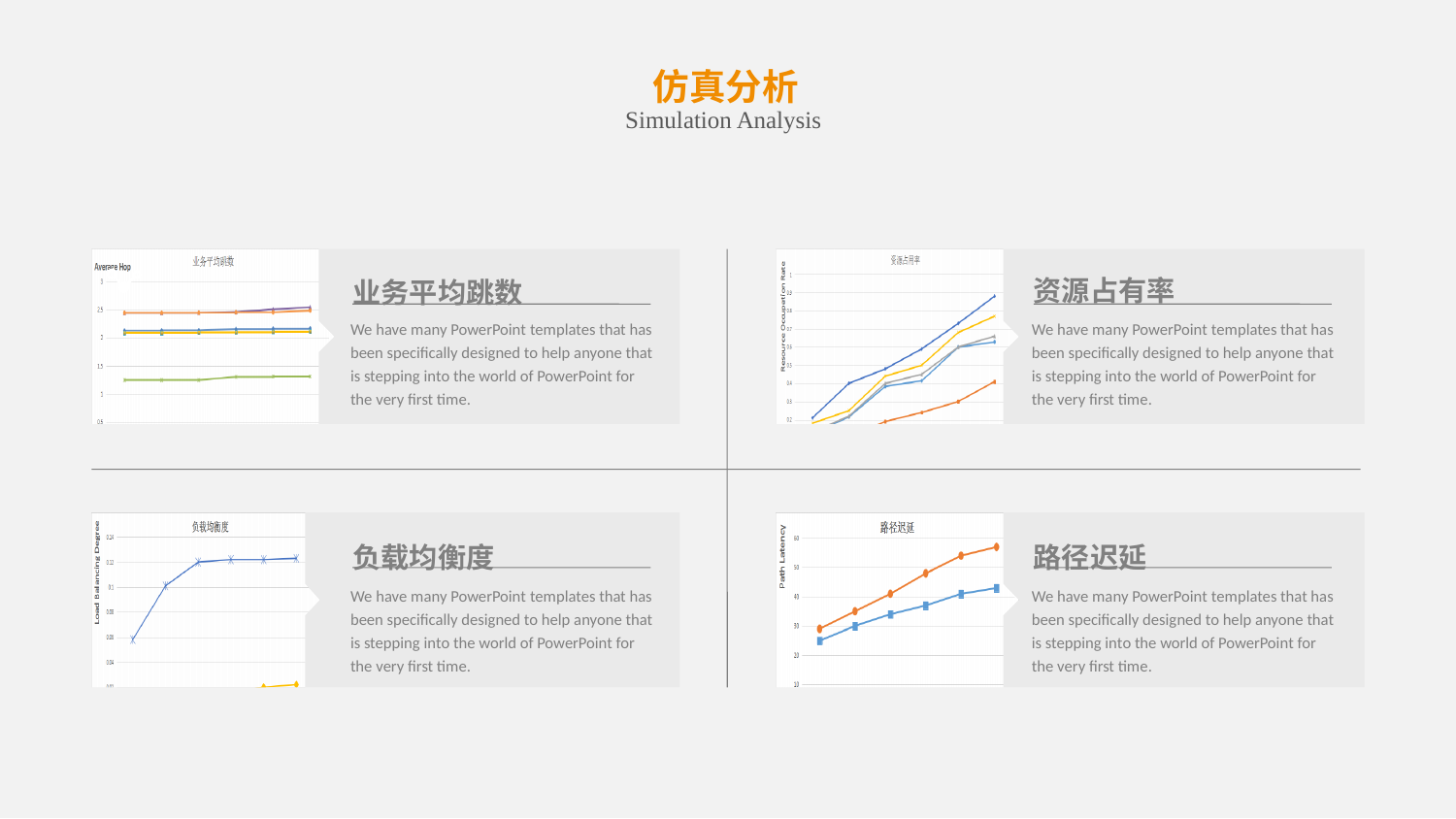

仿真分析
Simulation Analysis

资源占有率

业务平均跳数

We have many PowerPoint templates that has been specifically designed to help anyone that is stepping into the world of PowerPoint for the very first time.
We have many PowerPoint templates that has been specifically designed to help anyone that is stepping into the world of PowerPoint for the very first time.

负载均衡度
路径迟延

We have many PowerPoint templates that has been specifically designed to help anyone that is stepping into the world of PowerPoint for the very first time.
We have many PowerPoint templates that has been specifically designed to help anyone that is stepping into the world of PowerPoint for the very first time.